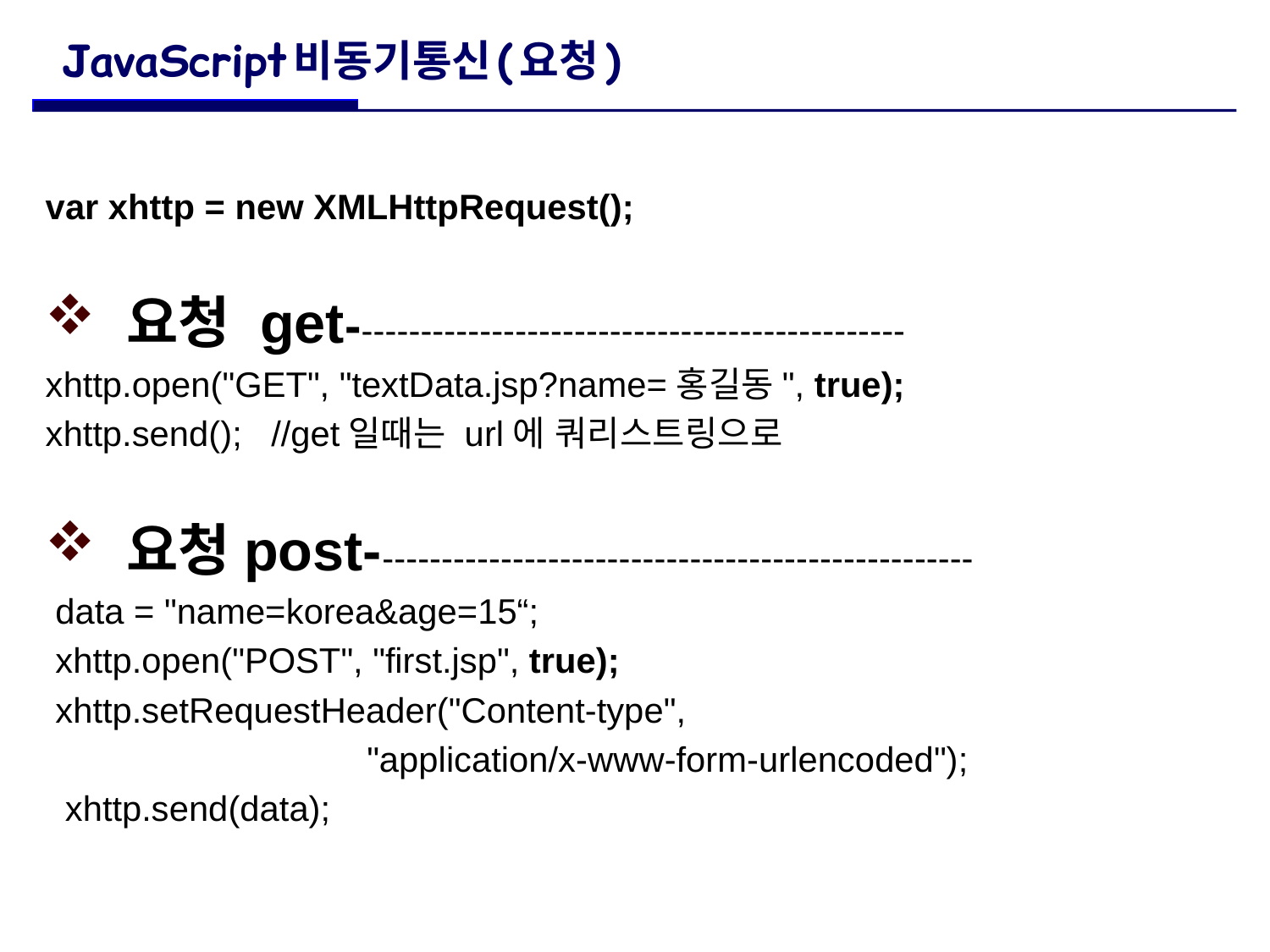

# JavaScript비동기통신(요청)
var xhttp = new XMLHttpRequest();

 요청 get-----------------------------------------------
xhttp.open("GET", "textData.jsp?name=홍길동", true);
xhttp.send();   //get일때는 url에 쿼리스트링으로

 요청post---------------------------------------------------
 data = "name=korea&age=15“;
 xhttp.open("POST", "first.jsp", true);
 xhttp.setRequestHeader("Content-type",
                                 "application/x-www-form-urlencoded");
  xhttp.send(data);